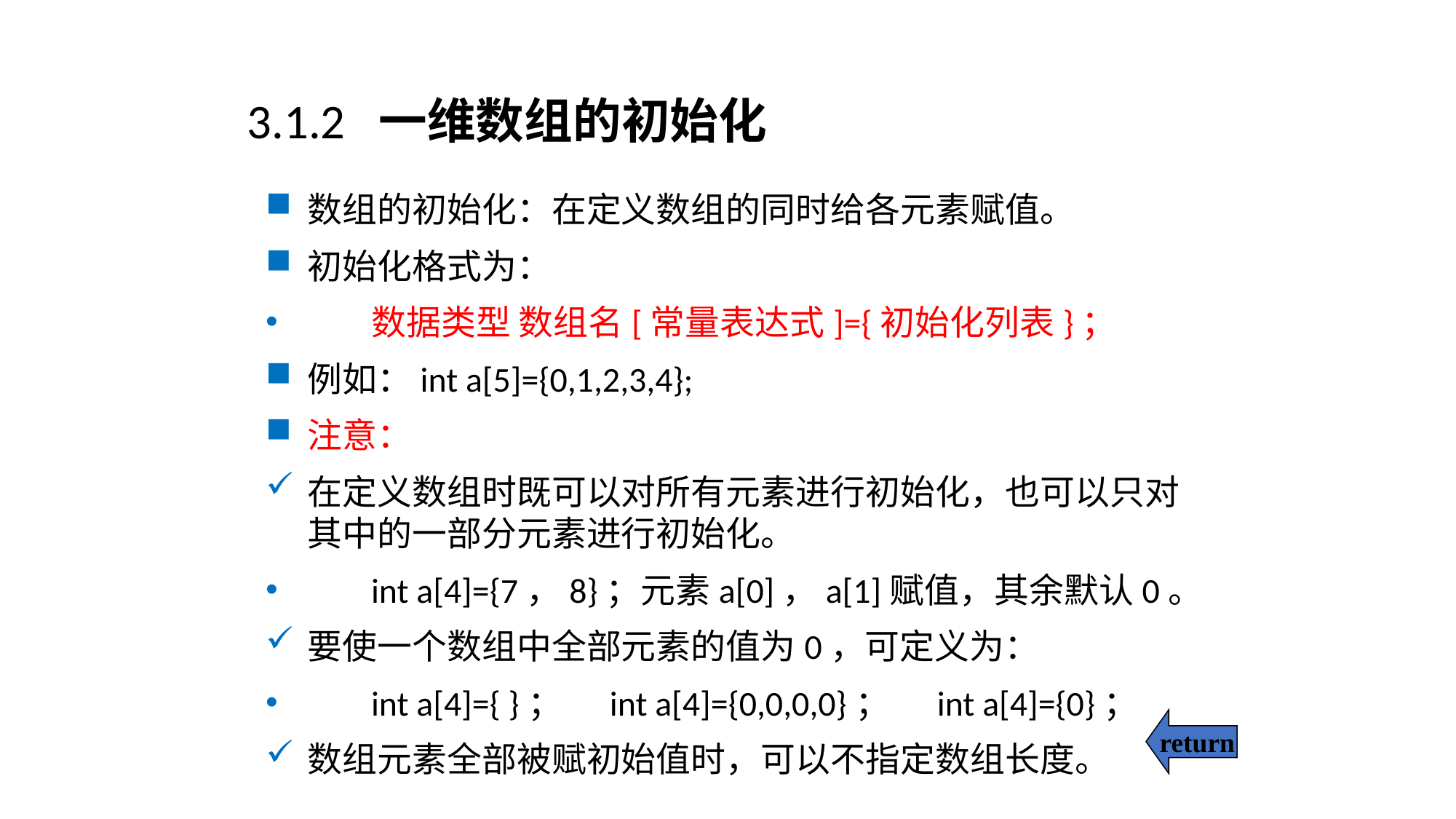

# 3.1.2  一维数组的初始化
数组的初始化：在定义数组的同时给各元素赋值。
初始化格式为：
           数据类型 数组名[常量表达式]={初始化列表}；
例如：int a[5]={0,1,2,3,4};
注意：
在定义数组时既可以对所有元素进行初始化，也可以只对其中的一部分元素进行初始化。
            int a[4]={7，8}；元素a[0]，a[1]赋值，其余默认0。
要使一个数组中全部元素的值为0，可定义为：
            int a[4]={ }；     int a[4]={0,0,0,0}；     int a[4]={0}；
数组元素全部被赋初始值时，可以不指定数组长度。
return